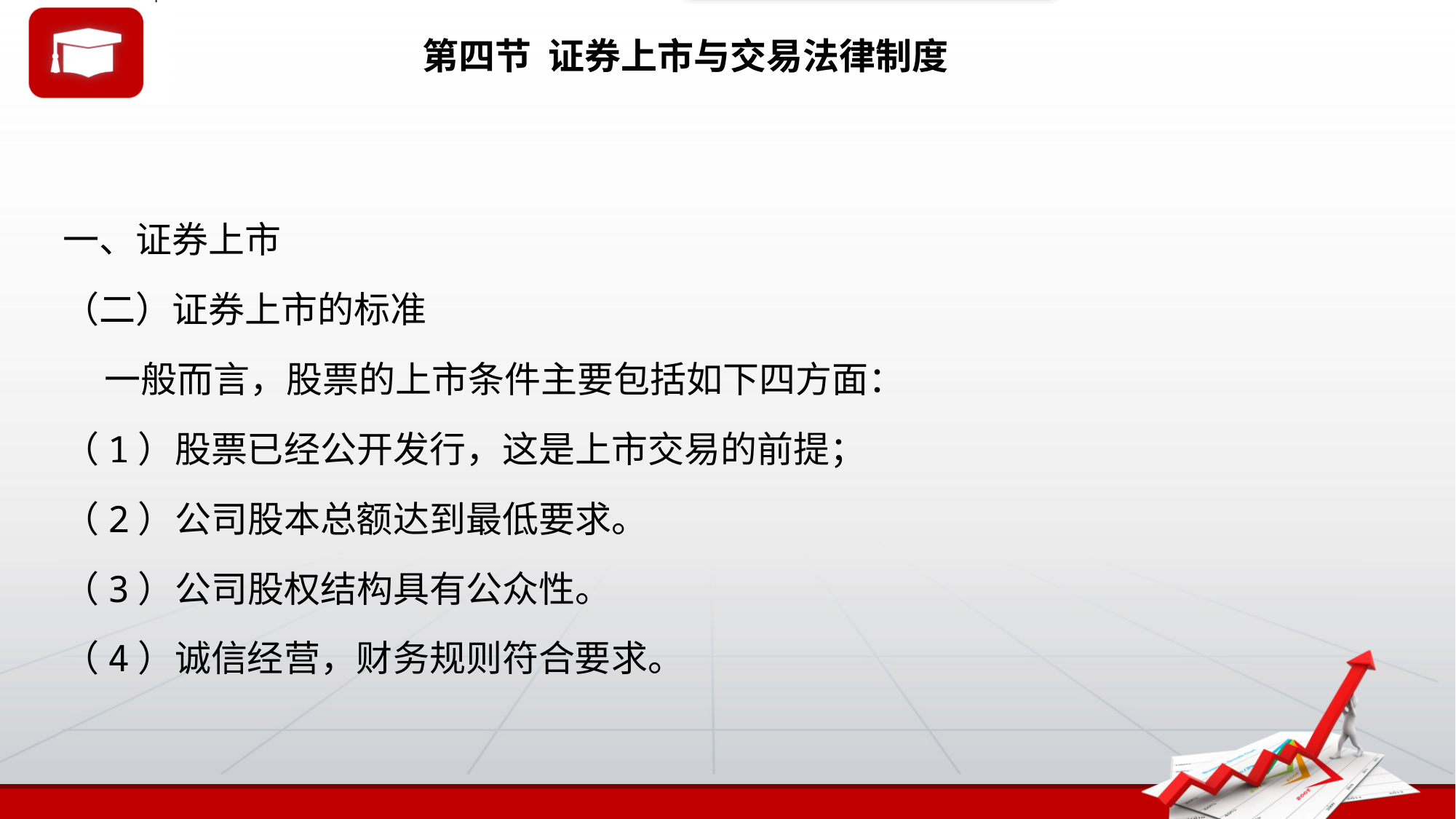

# 第四节  证券上市与交易法律制度
一、证券上市
（二）证券上市的标准
    一般而言，股票的上市条件主要包括如下四方面：
（1）股票已经公开发行，这是上市交易的前提；
（2）公司股本总额达到最低要求。
（3）公司股权结构具有公众性。
（4）诚信经营，财务规则符合要求。